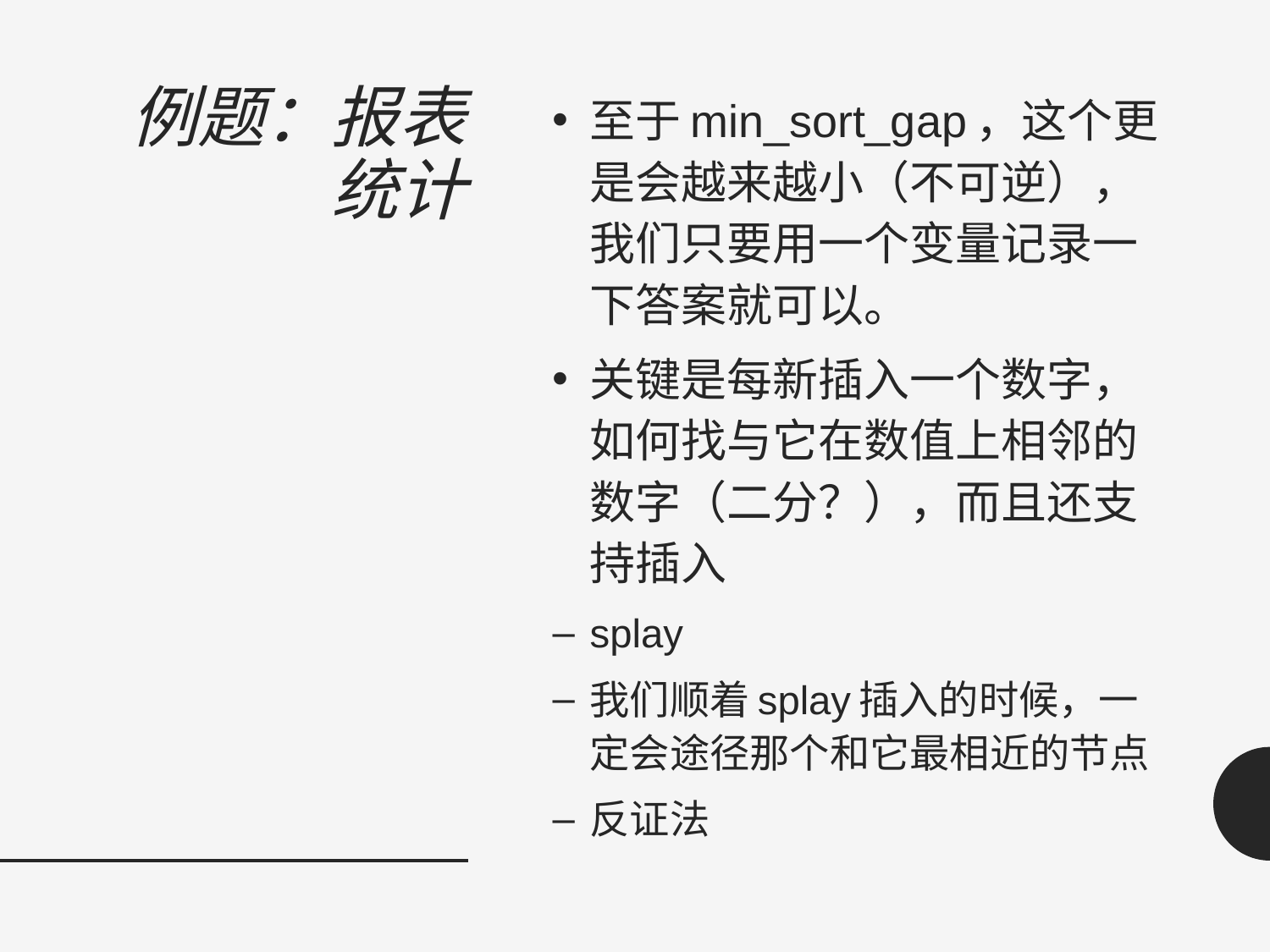

# 例题：报表统计
至于min_sort_gap，这个更是会越来越小（不可逆），我们只要用一个变量记录一下答案就可以。
关键是每新插入一个数字，如何找与它在数值上相邻的数字（二分？），而且还支持插入
splay
我们顺着splay插入的时候，一定会途径那个和它最相近的节点
反证法